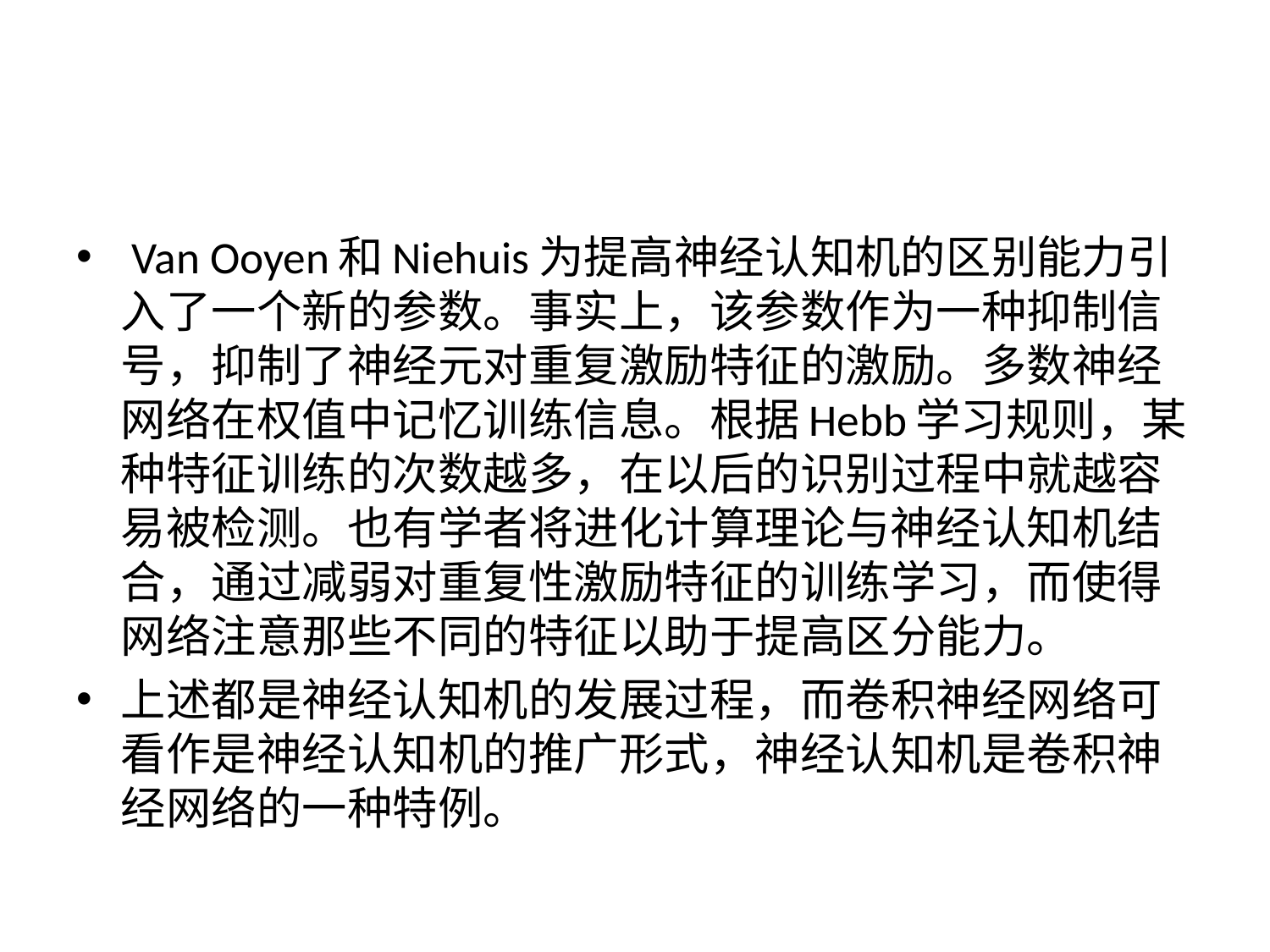

#
 Van Ooyen和Niehuis为提高神经认知机的区别能力引入了一个新的参数。事实上，该参数作为一种抑制信号，抑制了神经元对重复激励特征的激励。多数神经网络在权值中记忆训练信息。根据Hebb学习规则，某种特征训练的次数越多，在以后的识别过程中就越容易被检测。也有学者将进化计算理论与神经认知机结合，通过减弱对重复性激励特征的训练学习，而使得网络注意那些不同的特征以助于提高区分能力。
上述都是神经认知机的发展过程，而卷积神经网络可看作是神经认知机的推广形式，神经认知机是卷积神经网络的一种特例。